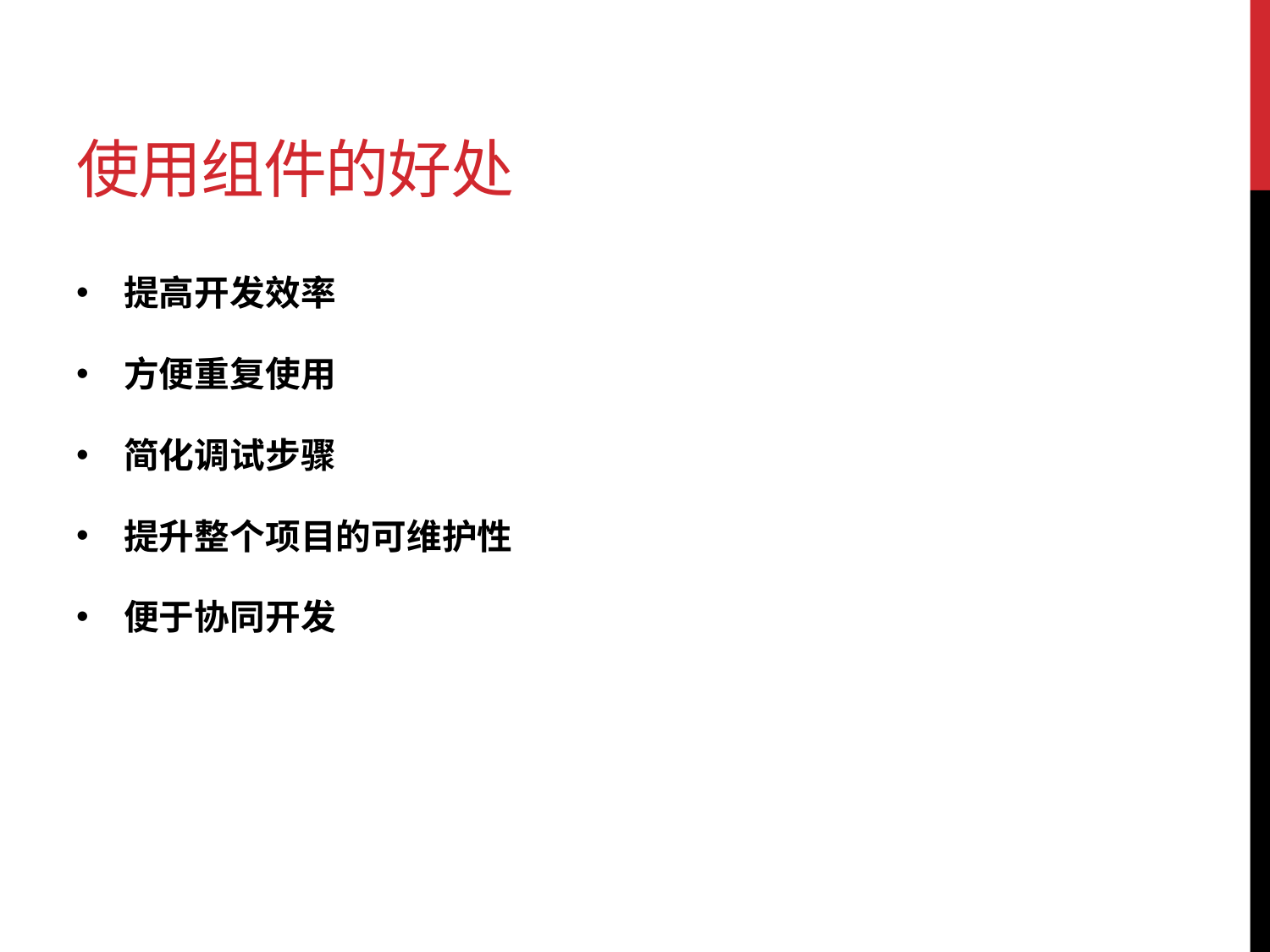

# 使用组件的好处
提高开发效率
方便重复使用
简化调试步骤
提升整个项目的可维护性
便于协同开发